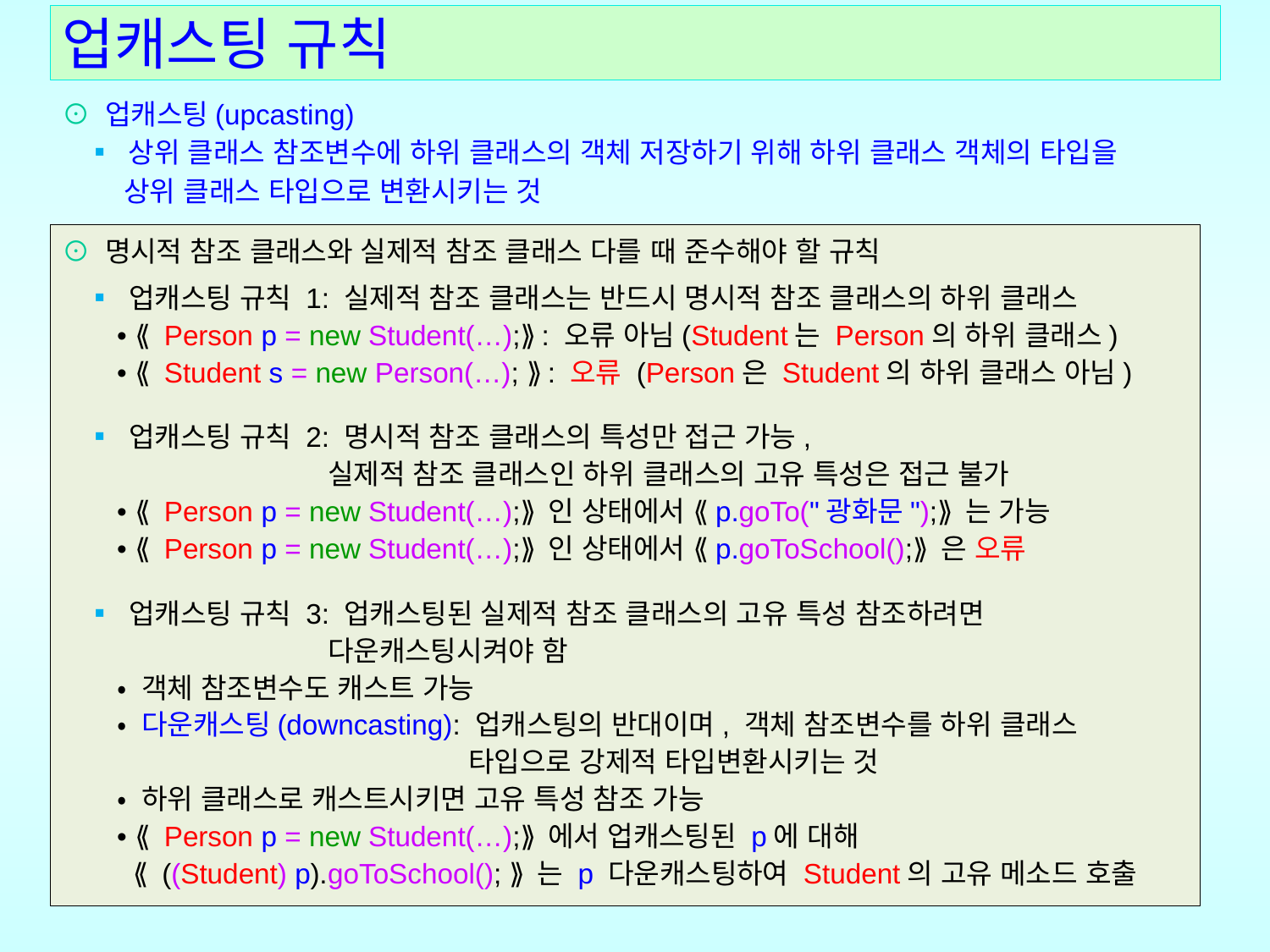

# 업캐스팅 규칙
⊙ 업캐스팅(upcasting)
   ▪ 상위 클래스 참조변수에 하위 클래스의 객체 저장하기 위해 하위 클래스 객체의 타입을
       상위 클래스 타입으로 변환시키는 것
⊙ 명시적 참조 클래스와 실제적 참조 클래스 다를 때 준수해야 할 규칙

   ▪ 업캐스팅 규칙 1: 실제적 참조 클래스는 반드시 명시적 참조 클래스의 하위 클래스
       • ⟪ Person p = new Student(…);⟫: 오류 아님(Student는 Person의 하위 클래스)
       • ⟪ Student s = new Person(…); ⟫: 오류 (Person은 Student의 하위 클래스 아님)

   ▪ 업캐스팅 규칙 2: 명시적 참조 클래스의 특성만 접근 가능,
                                 실제적 참조 클래스인 하위 클래스의 고유 특성은 접근 불가
       • ⟪ Person p = new Student(…);⟫인 상태에서 ⟪p.goTo("광화문");⟫는 가능
       • ⟪ Person p = new Student(…);⟫인 상태에서 ⟪p.goToSchool();⟫은 오류

   ▪ 업캐스팅 규칙 3: 업캐스팅된 실제적 참조 클래스의 고유 특성 참조하려면
                                 다운캐스팅시켜야 함
       • 객체 참조변수도 캐스트 가능
       • 다운캐스팅(downcasting): 업캐스팅의 반대이며, 객체 참조변수를 하위 클래스
                                                   타입으로 강제적 타입변환시키는 것
       • 하위 클래스로 캐스트시키면 고유 특성 참조 가능
       • ⟪ Person p = new Student(…);⟫에서 업캐스팅된 p에 대해
         ⟪ ((Student) p).goToSchool(); ⟫는 p 다운캐스팅하여 Student의 고유 메소드 호출